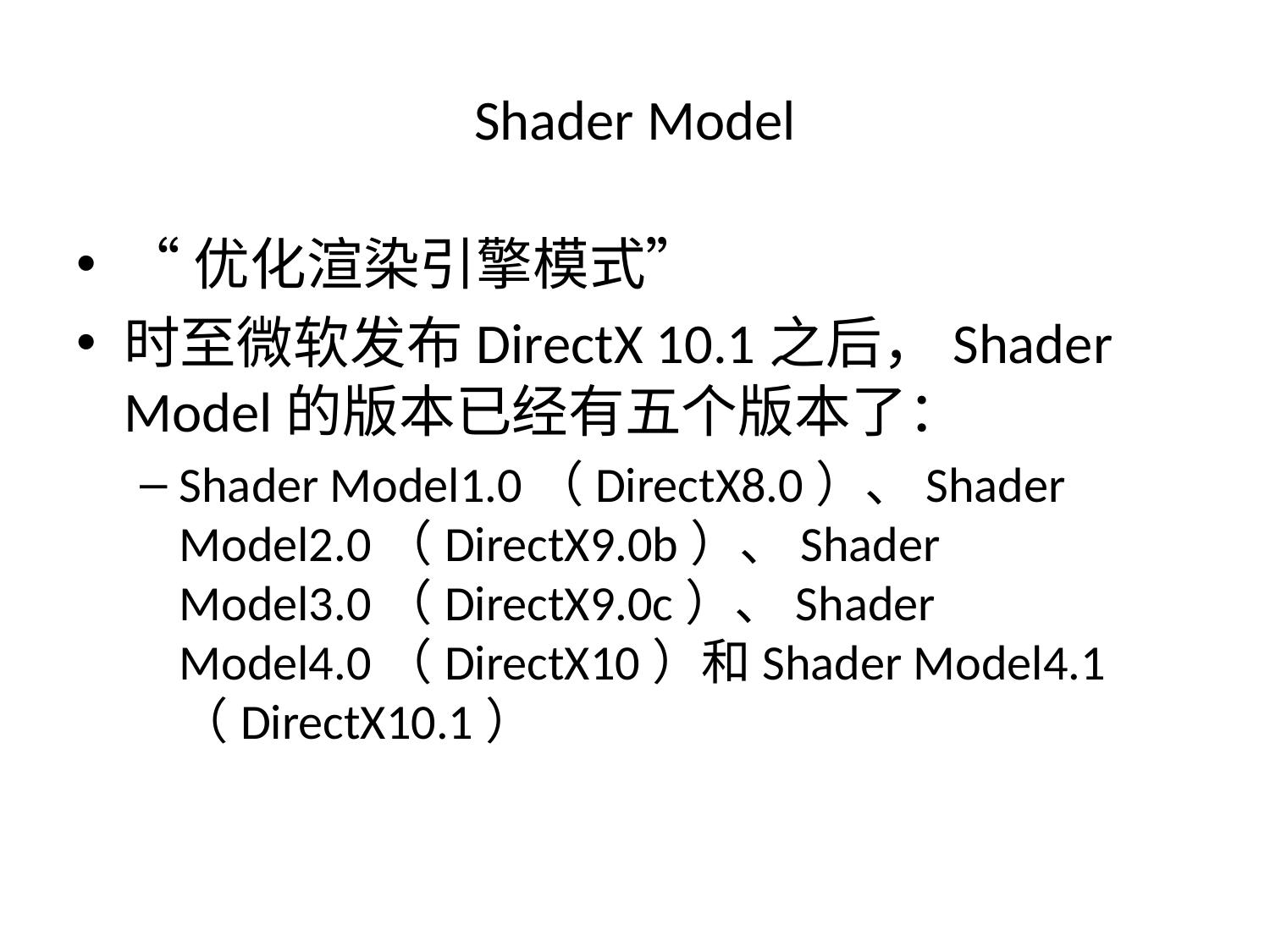

# Shader Model
“优化渲染引擎模式”
时至微软发布DirectX 10.1之后，Shader Model的版本已经有五个版本了：
Shader Model1.0（DirectX8.0）、Shader Model2.0（DirectX9.0b）、Shader Model3.0（DirectX9.0c）、Shader Model4.0（DirectX10）和Shader Model4.1（DirectX10.1）